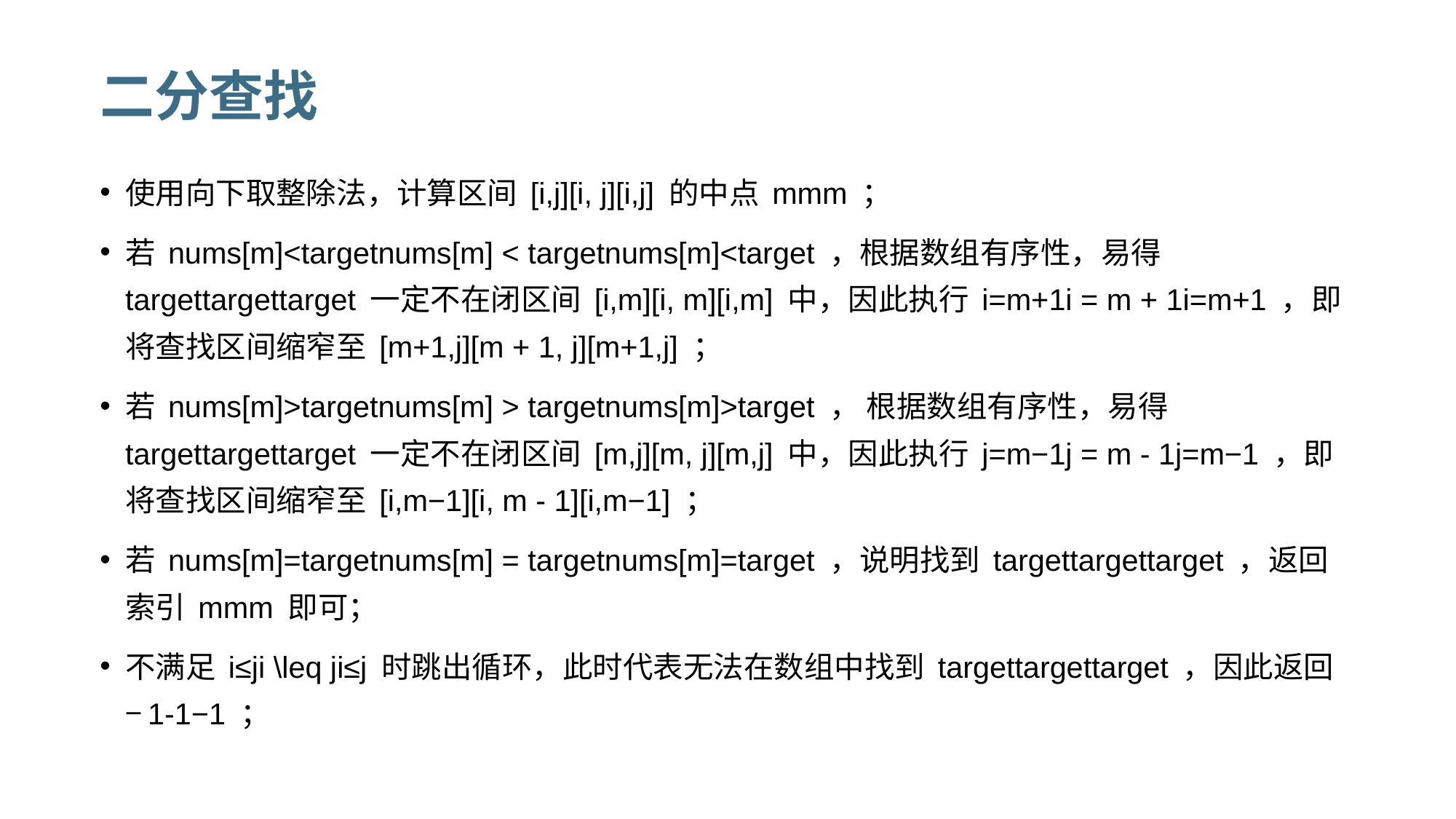

# 二分查找
使用向下取整除法，计算区间 [i,j][i, j][i,j] 的中点 mmm ；
若 nums[m]<targetnums[m] < targetnums[m]<target ，根据数组有序性，易得 targettargettarget 一定不在闭区间 [i,m][i, m][i,m] 中，因此执行 i=m+1i = m + 1i=m+1 ，即将查找区间缩窄至 [m+1,j][m + 1, j][m+1,j] ；
若 nums[m]>targetnums[m] > targetnums[m]>target ， 根据数组有序性，易得 targettargettarget 一定不在闭区间 [m,j][m, j][m,j] 中，因此执行 j=m−1j = m - 1j=m−1 ，即将查找区间缩窄至 [i,m−1][i, m - 1][i,m−1] ；
若 nums[m]=targetnums[m] = targetnums[m]=target ，说明找到 targettargettarget ，返回索引 mmm 即可；
不满足 i≤ji \leq ji≤j 时跳出循环，此时代表无法在数组中找到 targettargettarget ，因此返回 −1-1−1 ；